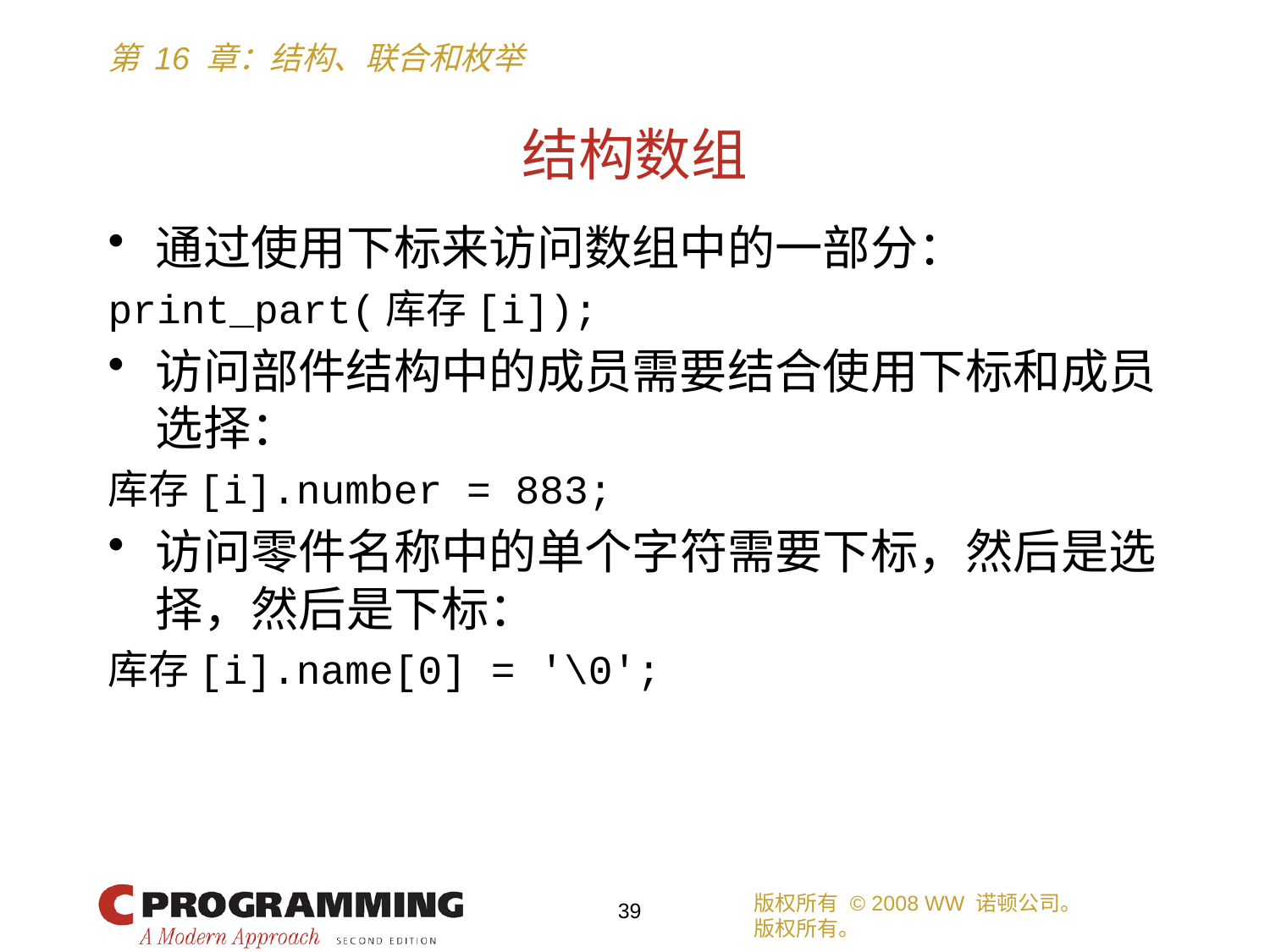

# 结构数组
通过使用下标来访问数组中的一部分：
print_part(库存[i]);
访问部件结构中的成员需要结合使用下标和成员选择：
库存[i].number = 883;
访问零件名称中的单个字符需要下标，然后是选择，然后是下标：
库存[i].name[0] = '\0';

版权所有 © 2008 WW 诺顿公司。
版权所有。
39